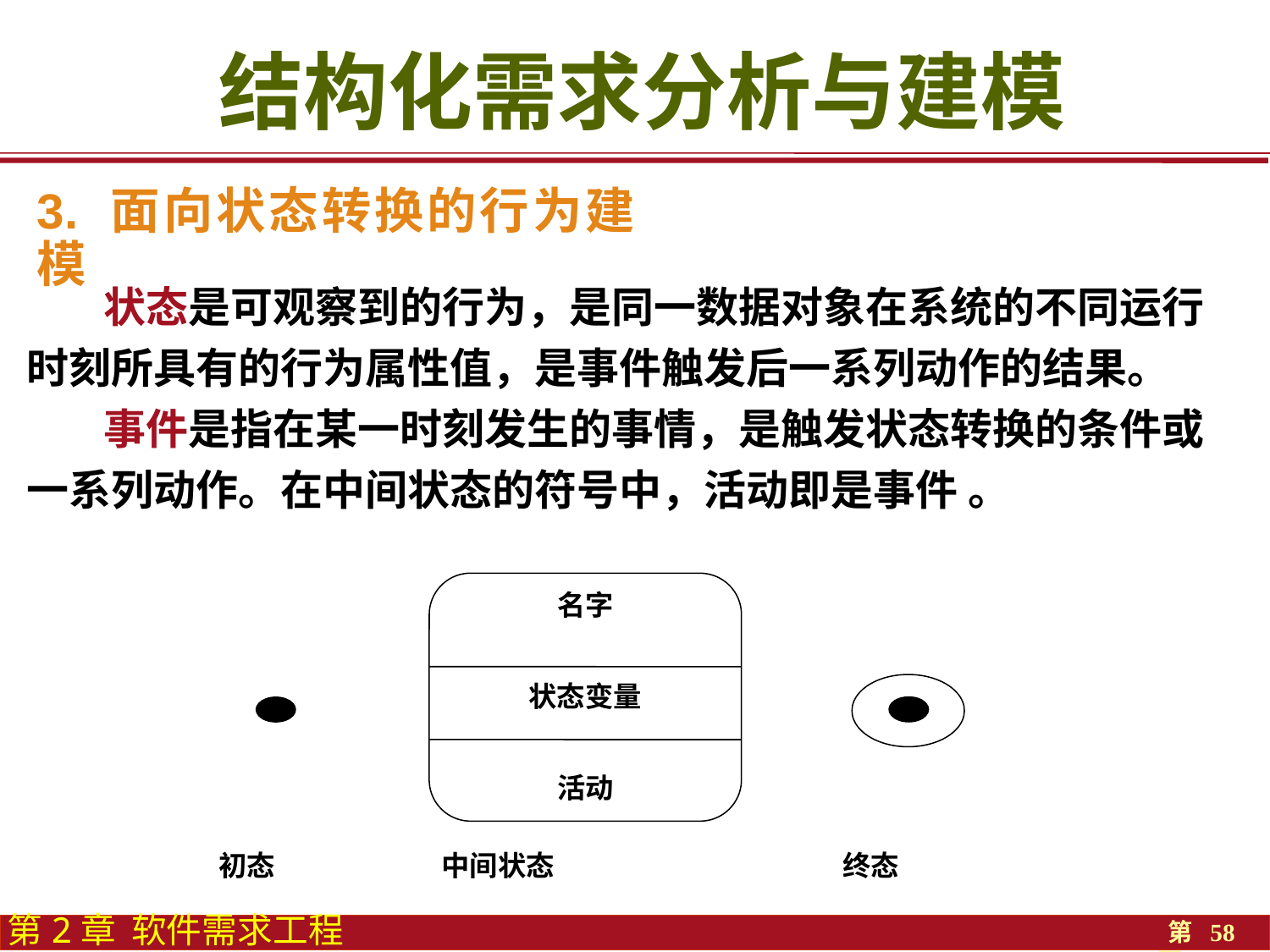

结构化需求分析与建模
3. 面向状态转换的行为建模
       状态是可观察到的行为，是同一数据对象在系统的不同运行时刻所具有的行为属性值，是事件触发后一系列动作的结果。
       事件是指在某一时刻发生的事情，是触发状态转换的条件或一系列动作。在中间状态的符号中，活动即是事件 。
名字

状态变量

活动

初态
中间状态
终态